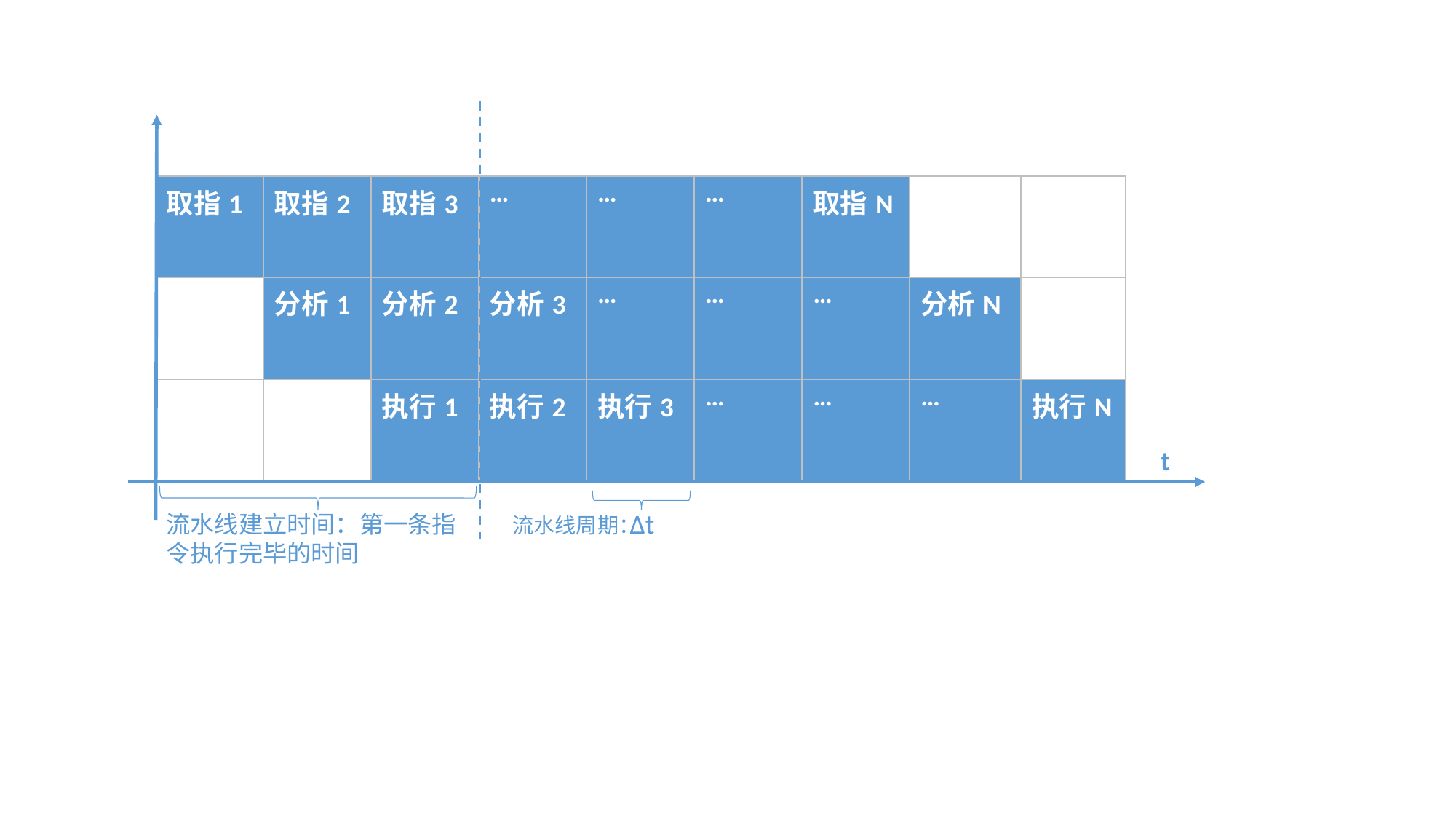

| 取指1 | 取指2 | 取指3 | … | … | … | 取指N |  |  |
| --- | --- | --- | --- | --- | --- | --- | --- | --- |
|  | 分析1 | 分析2 | 分析3 | … | … | … | 分析N |  |
|  |  | 执行1 | 执行2 | 执行3 | … | … | … | 执行N |

t

Δt
流水线建立时间：第一条指令执行完毕的时间
流水线周期：